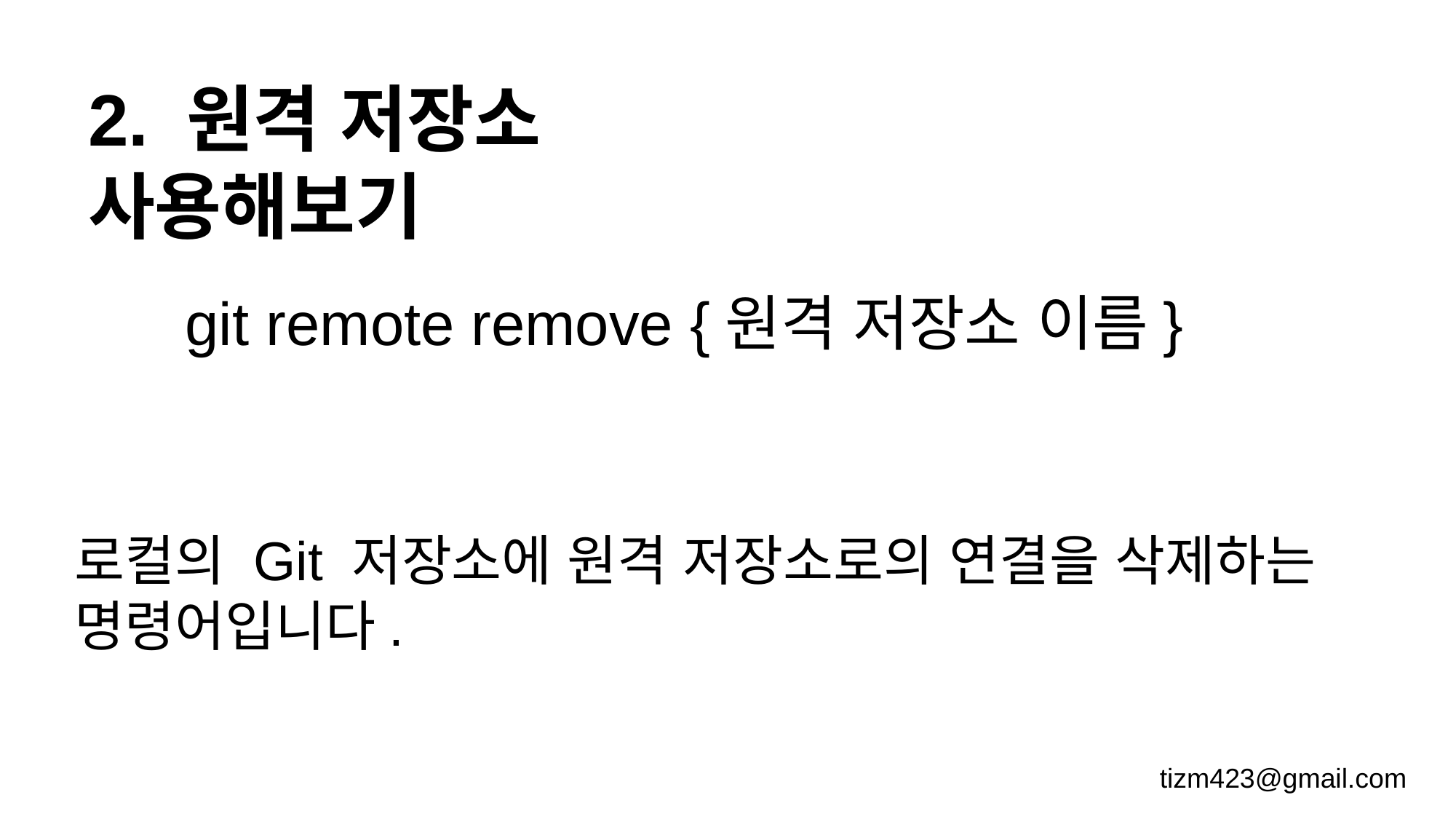

2. 원격 저장소 사용해보기
git remote remove {원격 저장소 이름}
로컬의 Git 저장소에 원격 저장소로의 연결을 삭제하는 명령어입니다.
tizm423@gmail.com